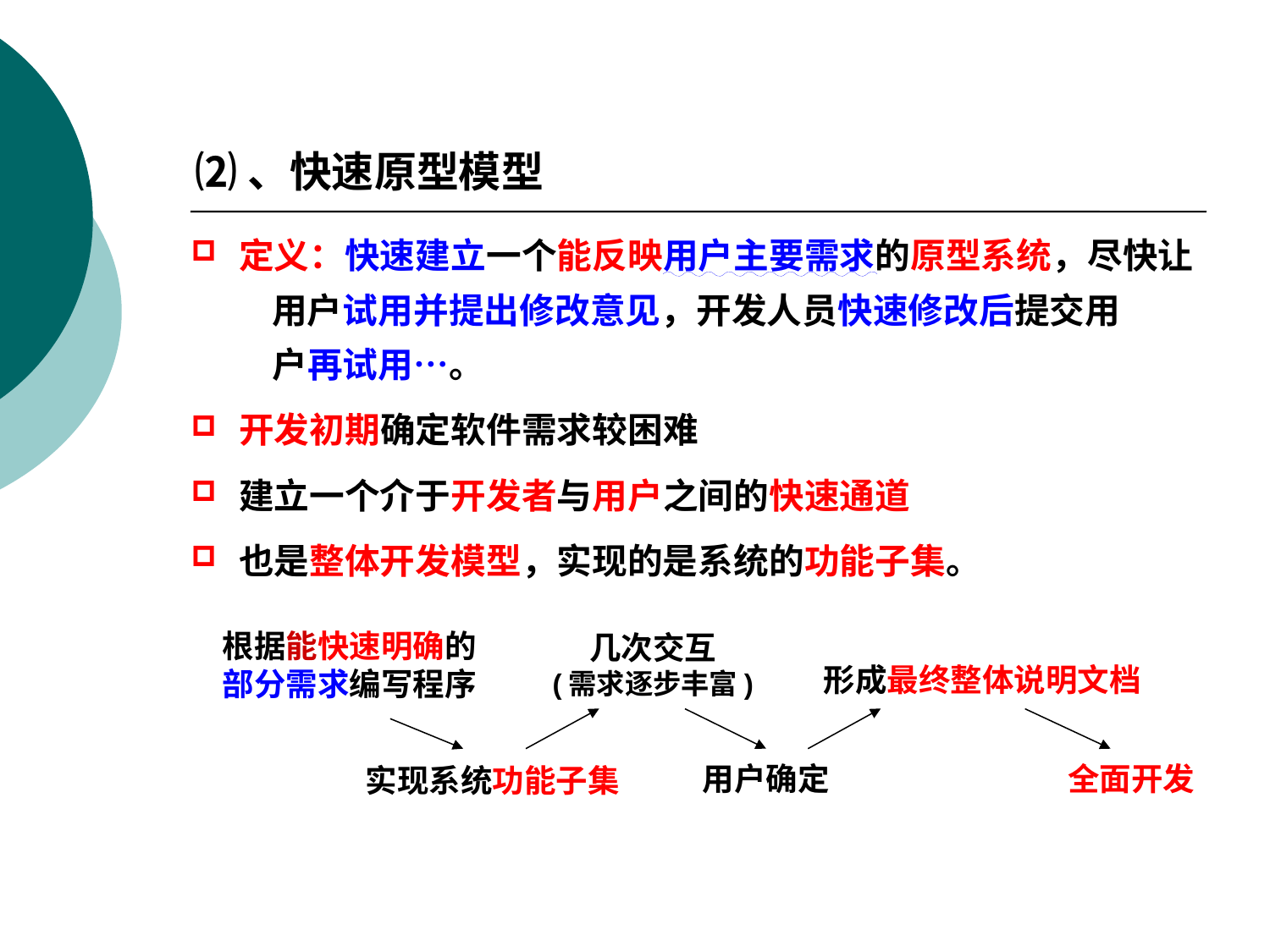

⑵、快速原型模型
定义：快速建立一个能反映用户主要需求的原型系统，尽快让
         用户试用并提出修改意见，开发人员快速修改后提交用
         户再试用…。
开发初期确定软件需求较困难
建立一个介于开发者与用户之间的快速通道
也是整体开发模型，实现的是系统的功能子集。
根据能快速明确的
部分需求编写程序
几次交互
(需求逐步丰富)

形成最终整体说明文档

用户确定

全面开发

实现系统功能子集